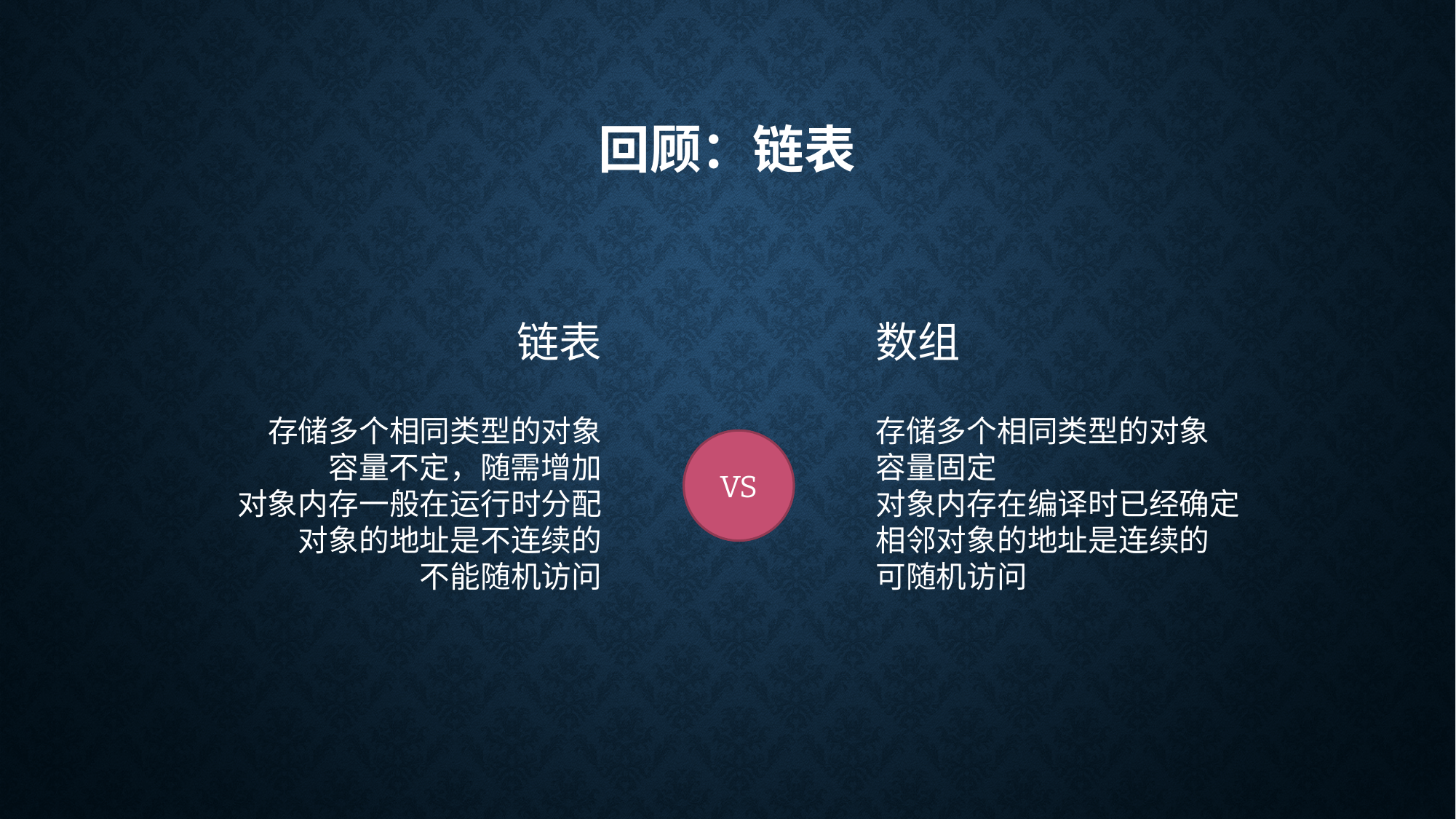

# 回顾：链表
链表
数组
存储多个相同类型的对象
容量不定，随需增加
对象内存一般在运行时分配
对象的地址是不连续的
不能随机访问
存储多个相同类型的对象
容量固定
对象内存在编译时已经确定
相邻对象的地址是连续的
可随机访问
VS